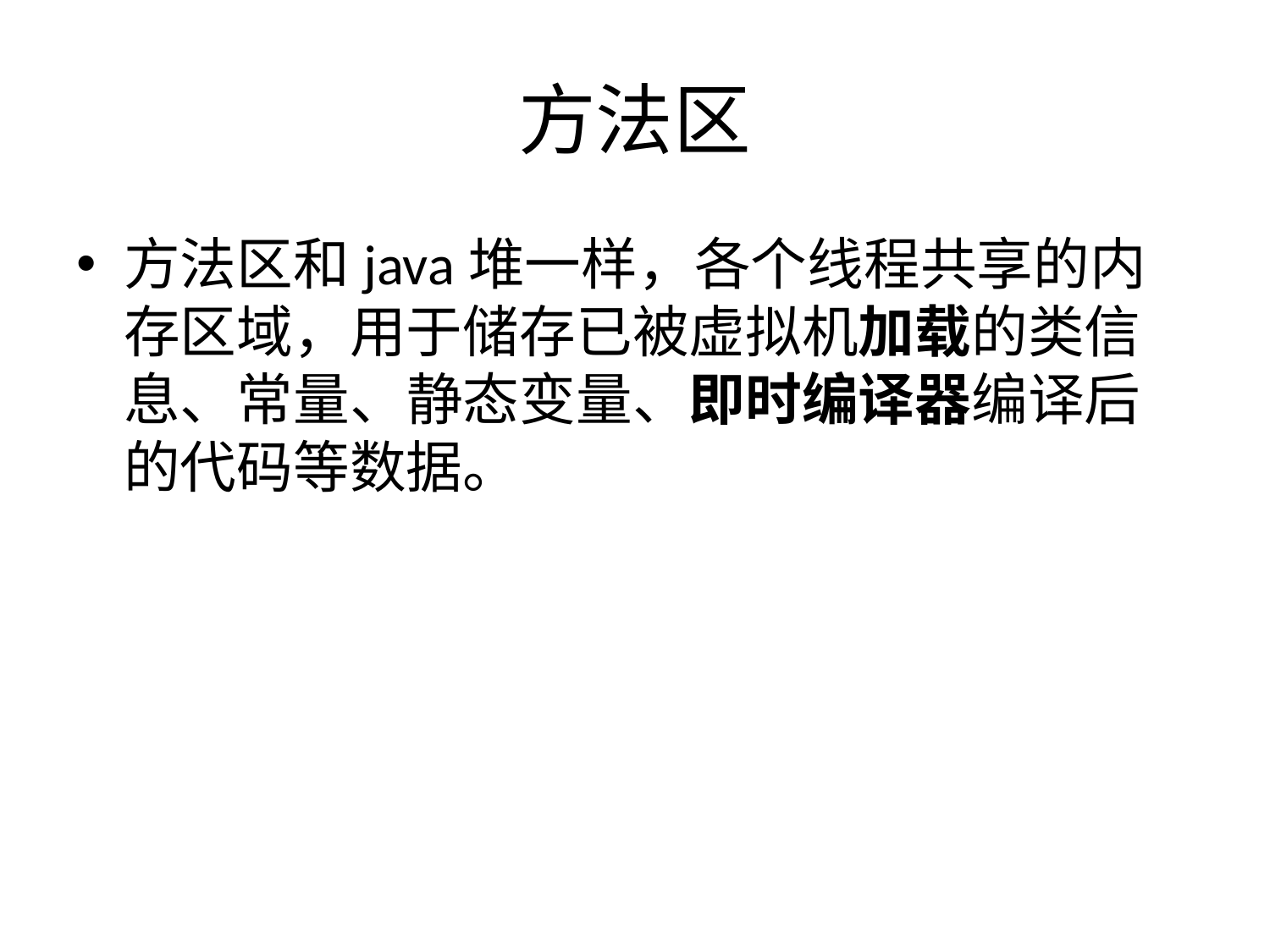

# 方法区
方法区和java堆一样，各个线程共享的内存区域，用于储存已被虚拟机加载的类信息、常量、静态变量、即时编译器编译后的代码等数据。